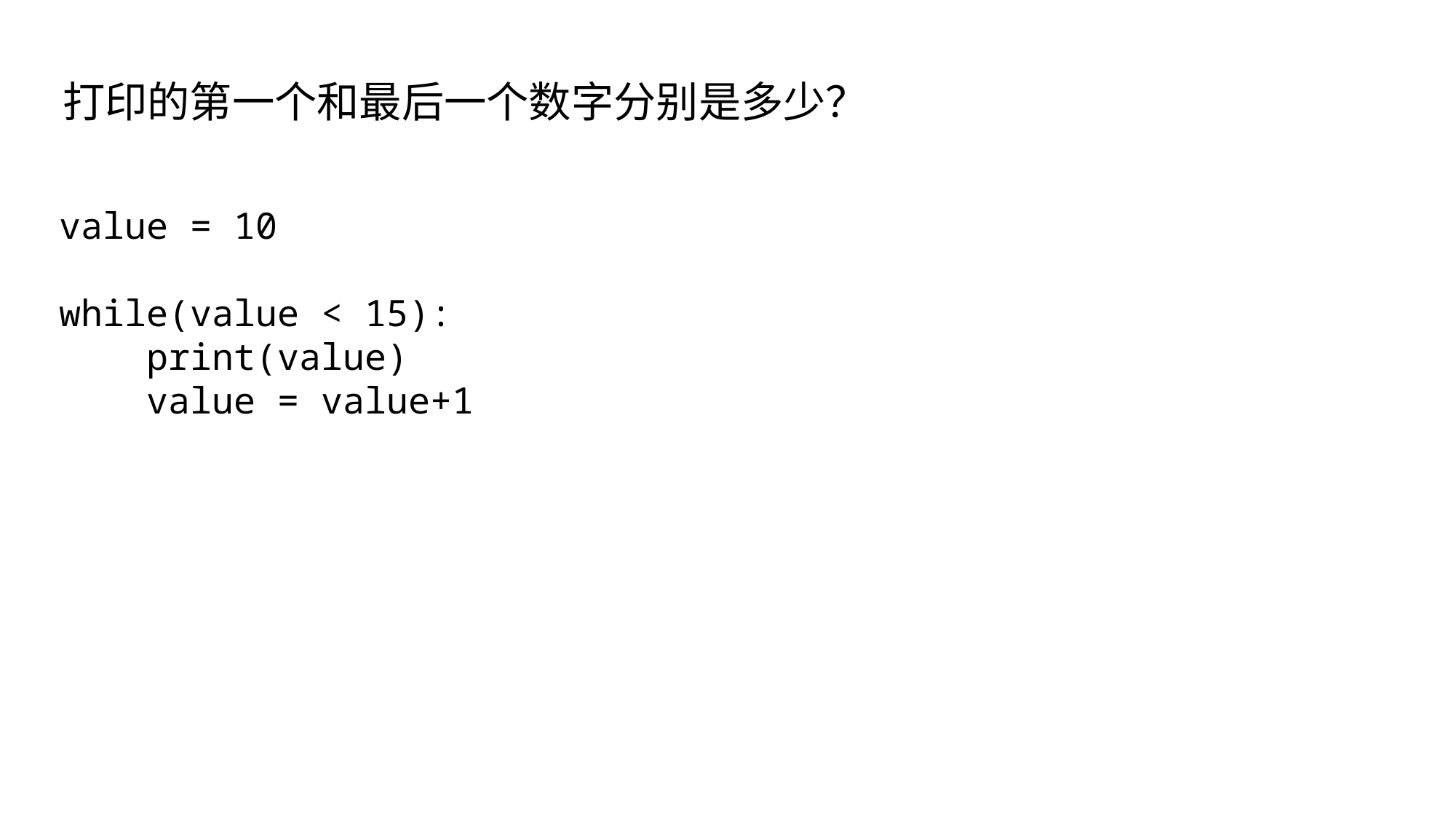

打印的第一个和最后一个数字分别是多少？
value = 10

while(value < 15):
    print(value)
    value = value+1